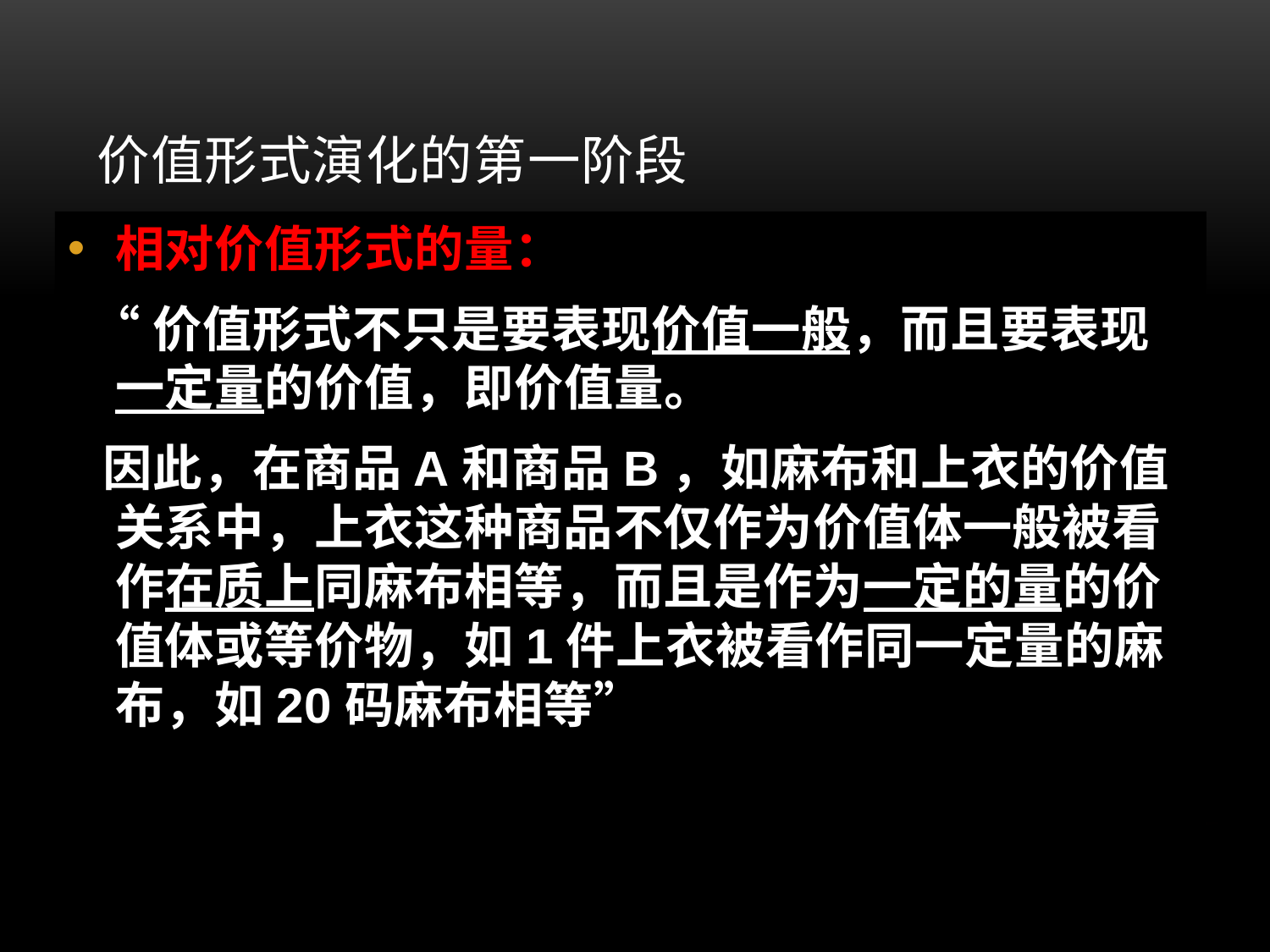

价值形式演化的第一阶段
相对价值形式的量：
  “价值形式不只是要表现价值一般，而且要表现一定量的价值，即价值量。
  因此，在商品A和商品B，如麻布和上衣的价值关系中，上衣这种商品不仅作为价值体一般被看作在质上同麻布相等，而且是作为一定的量的价值体或等价物，如1件上衣被看作同一定量的麻布，如20码麻布相等”